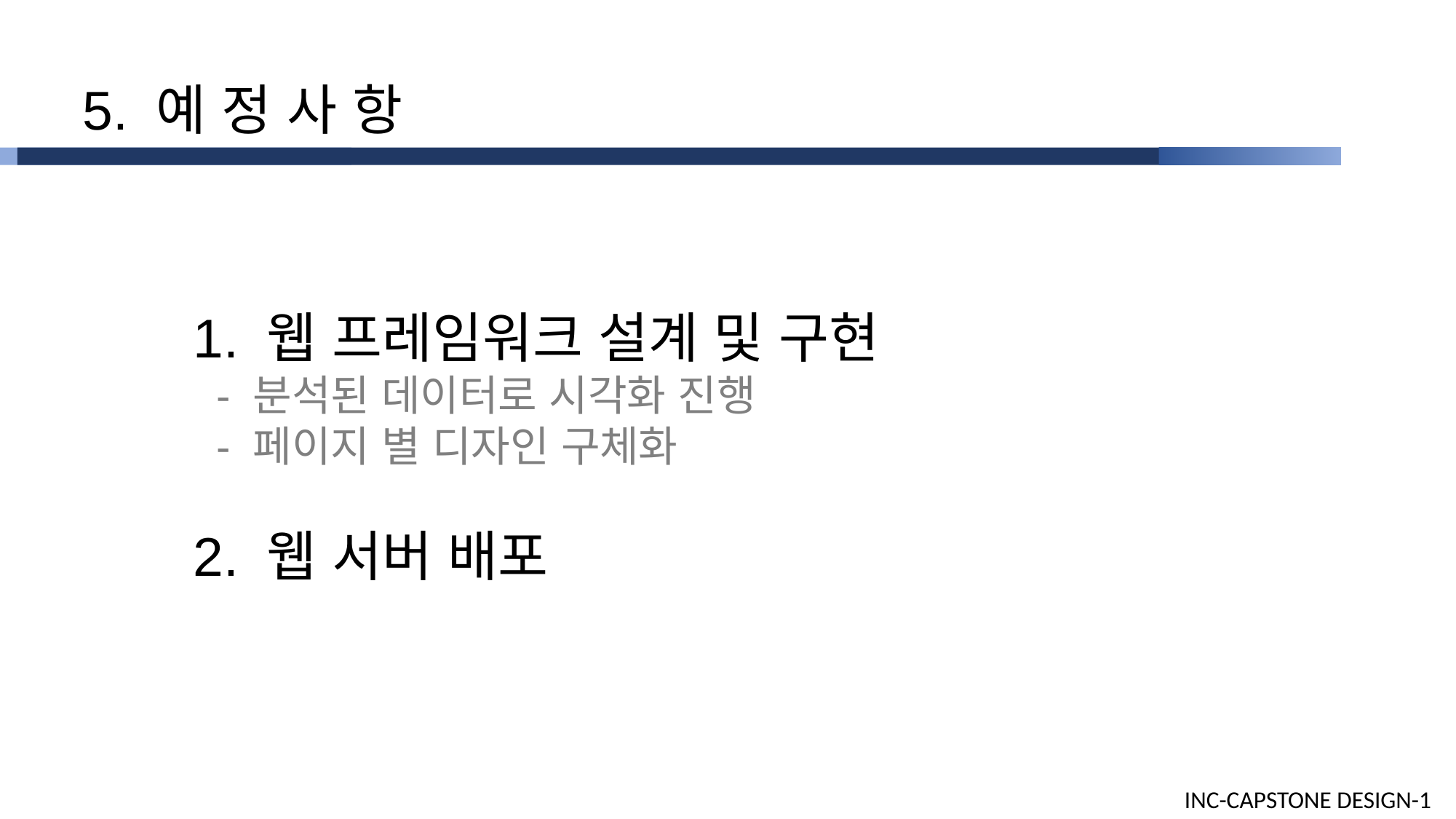

5. 예 정 사 항
1. 웹 프레임워크 설계 및 구현
  - 분석된 데이터로 시각화 진행
  - 페이지 별 디자인 구체화

2. 웹 서버 배포